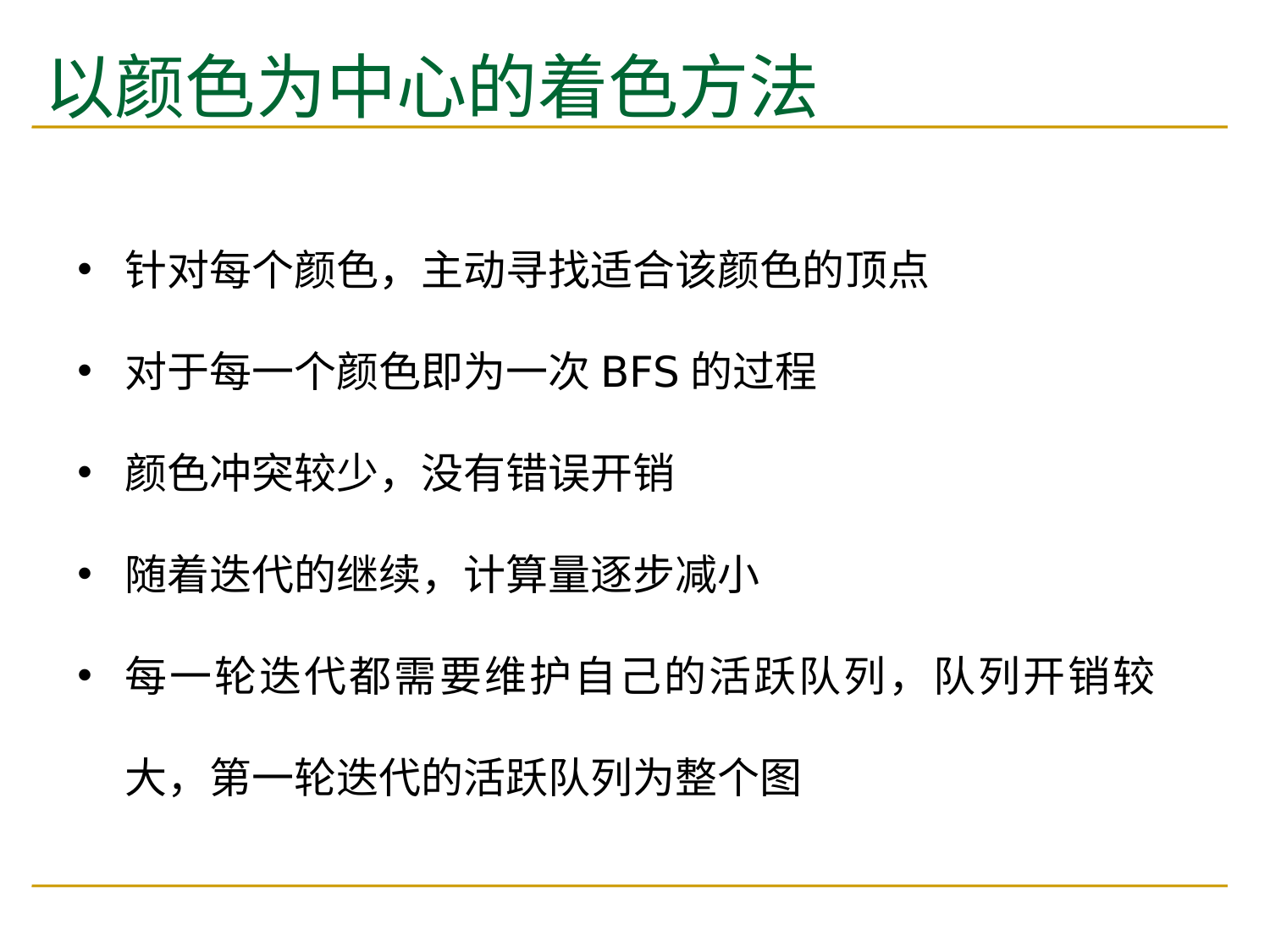

# 以颜色为中心的着色方法
针对每个颜色，主动寻找适合该颜色的顶点
对于每一个颜色即为一次BFS的过程
颜色冲突较少，没有错误开销
随着迭代的继续，计算量逐步减小
每一轮迭代都需要维护自己的活跃队列，队列开销较大，第一轮迭代的活跃队列为整个图